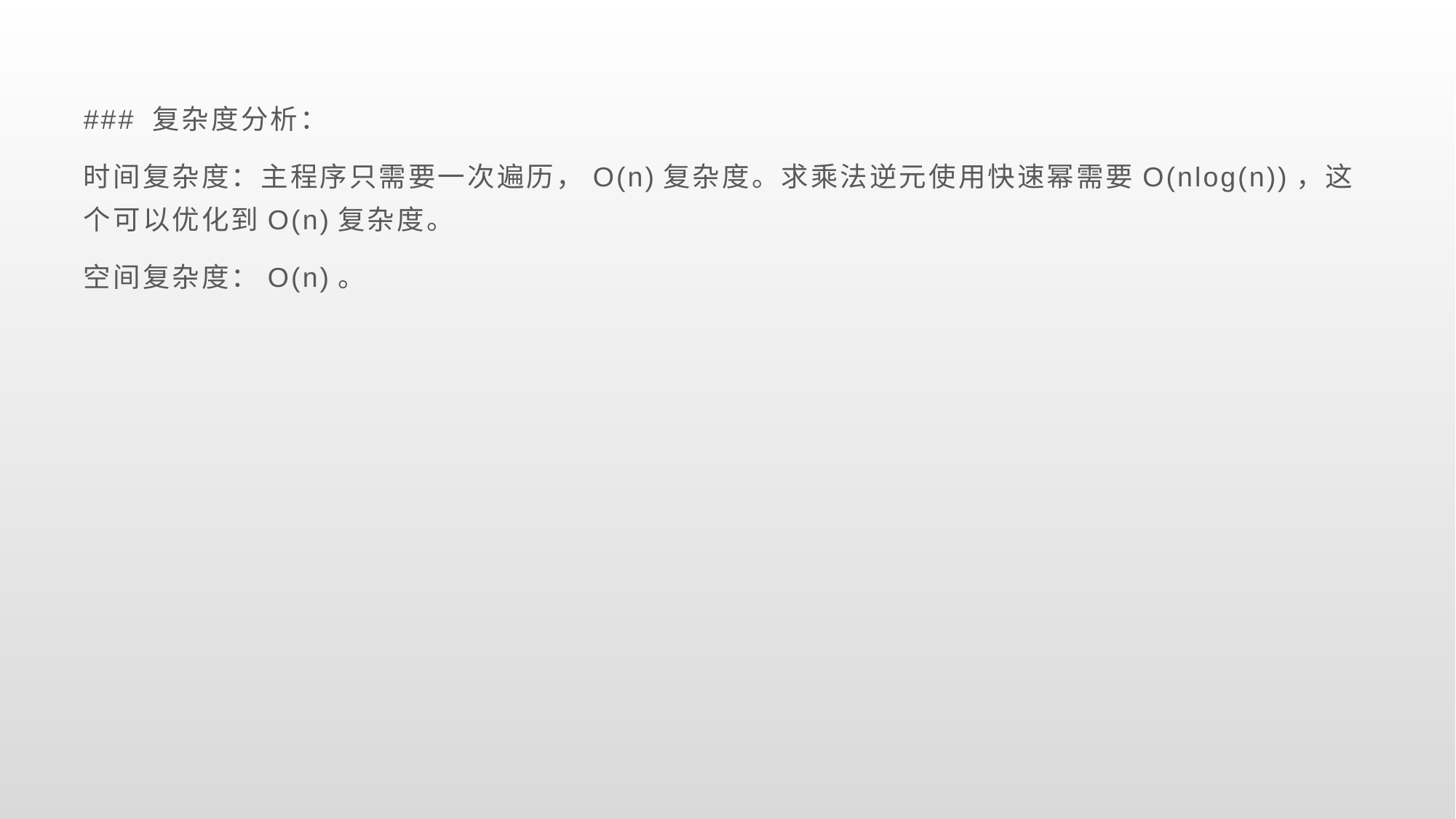

### 复杂度分析：
时间复杂度：主程序只需要一次遍历，O(n)复杂度。求乘法逆元使用快速幂需要O(nlog(n))，这个可以优化到O(n)复杂度。
空间复杂度：O(n)。